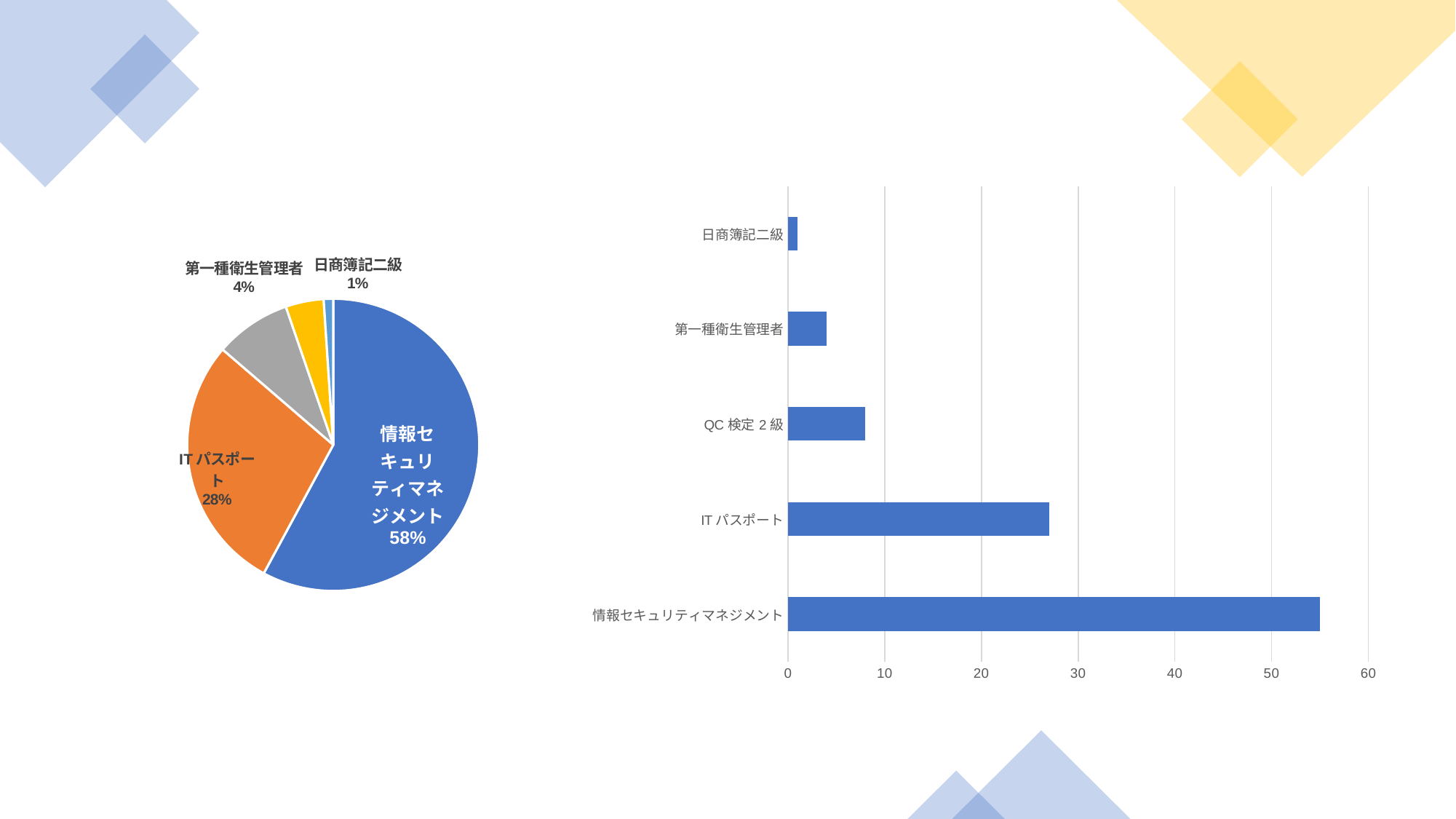

### Chart

| Category | 合格報告者数 |
|---|---|
| 情報セキュリティマネジメント | 55.0 |
| ITパスポート | 27.0 |
| QC検定2級 | 8.0 |
| 第一種衛生管理者 | 4.0 |
| 日商簿記二級 | 1.0 |

### Chart

| Category | 合格報告者数 |
|---|---|
| 情報セキュリティマネジメント | 55.0 |
| ITパスポート | 27.0 |
| QC検定2級 | 8.0 |
| 第一種衛生管理者 | 4.0 |
| 日商簿記二級 | 1.0 |